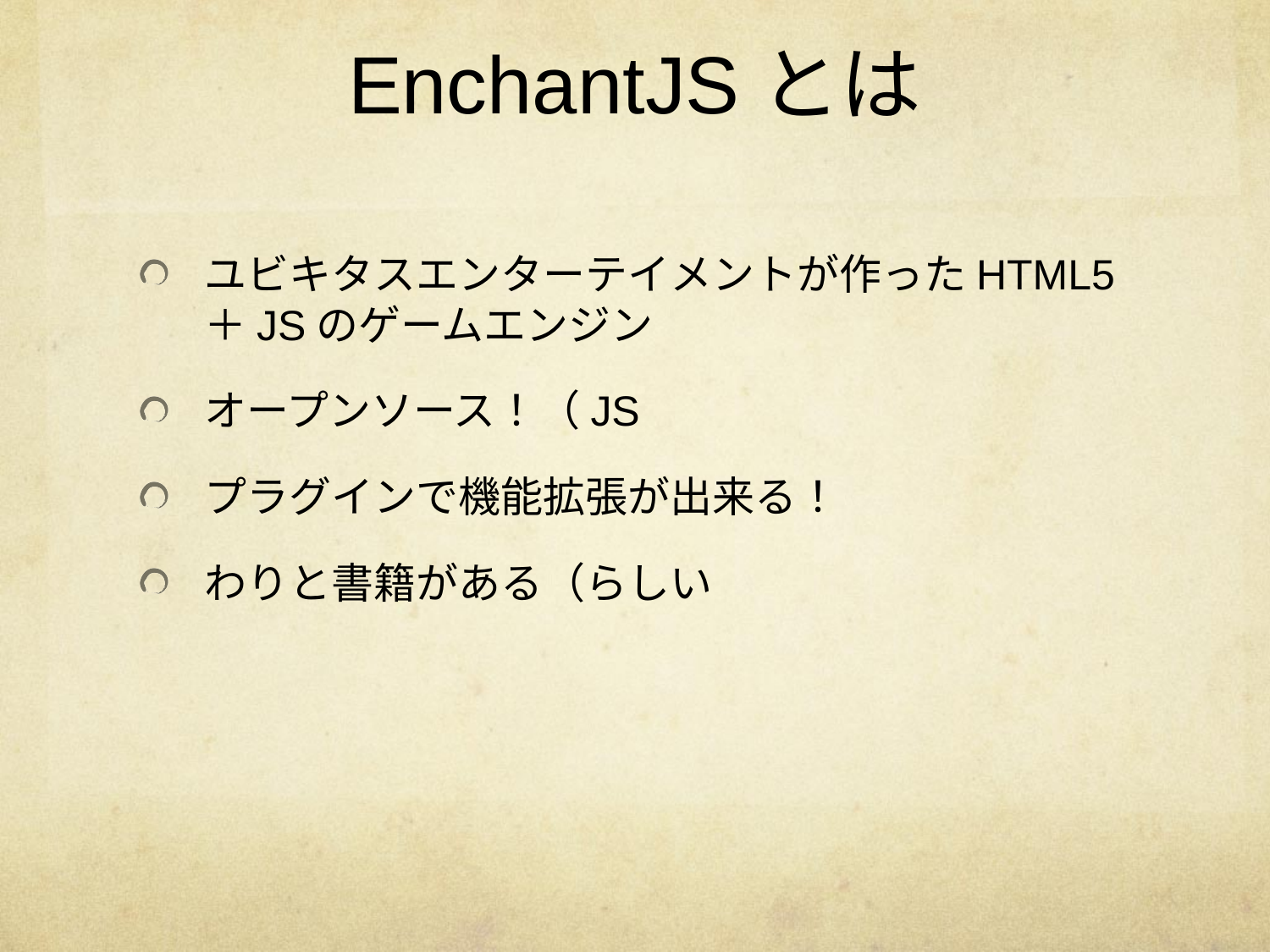

# EnchantJSとは
ユビキタスエンターテイメントが作ったHTML5＋JSのゲームエンジン
オープンソース！（JS
プラグインで機能拡張が出来る！
わりと書籍がある（らしい